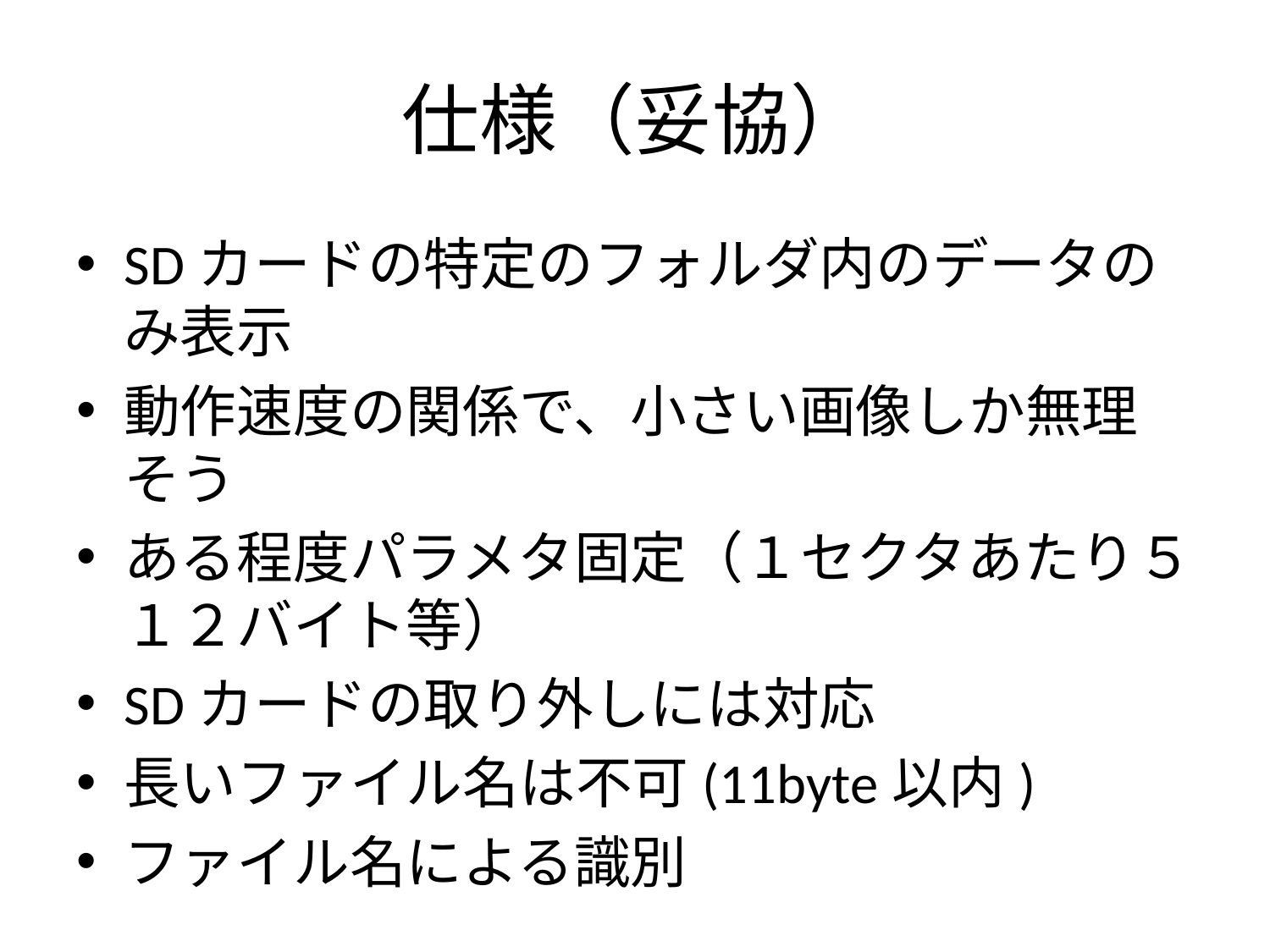

# 仕様（妥協）
SDカードの特定のフォルダ内のデータのみ表示
動作速度の関係で、小さい画像しか無理そう
ある程度パラメタ固定（１セクタあたり５１２バイト等）
SDカードの取り外しには対応
長いファイル名は不可(11byte以内)
ファイル名による識別